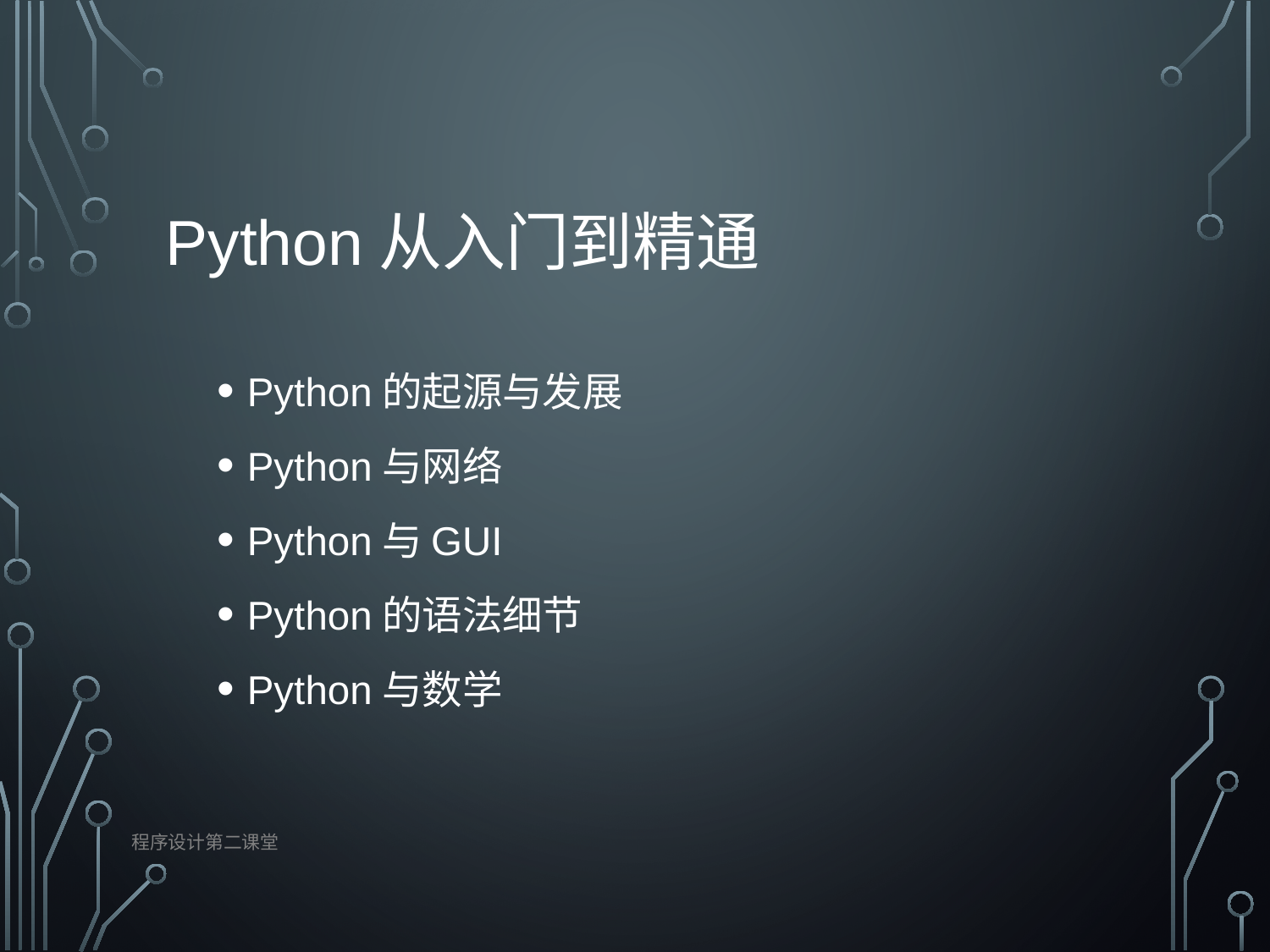

# Python从入门到精通
Python的起源与发展
Python与网络
Python与GUI
Python的语法细节
Python与数学
程序设计第二课堂